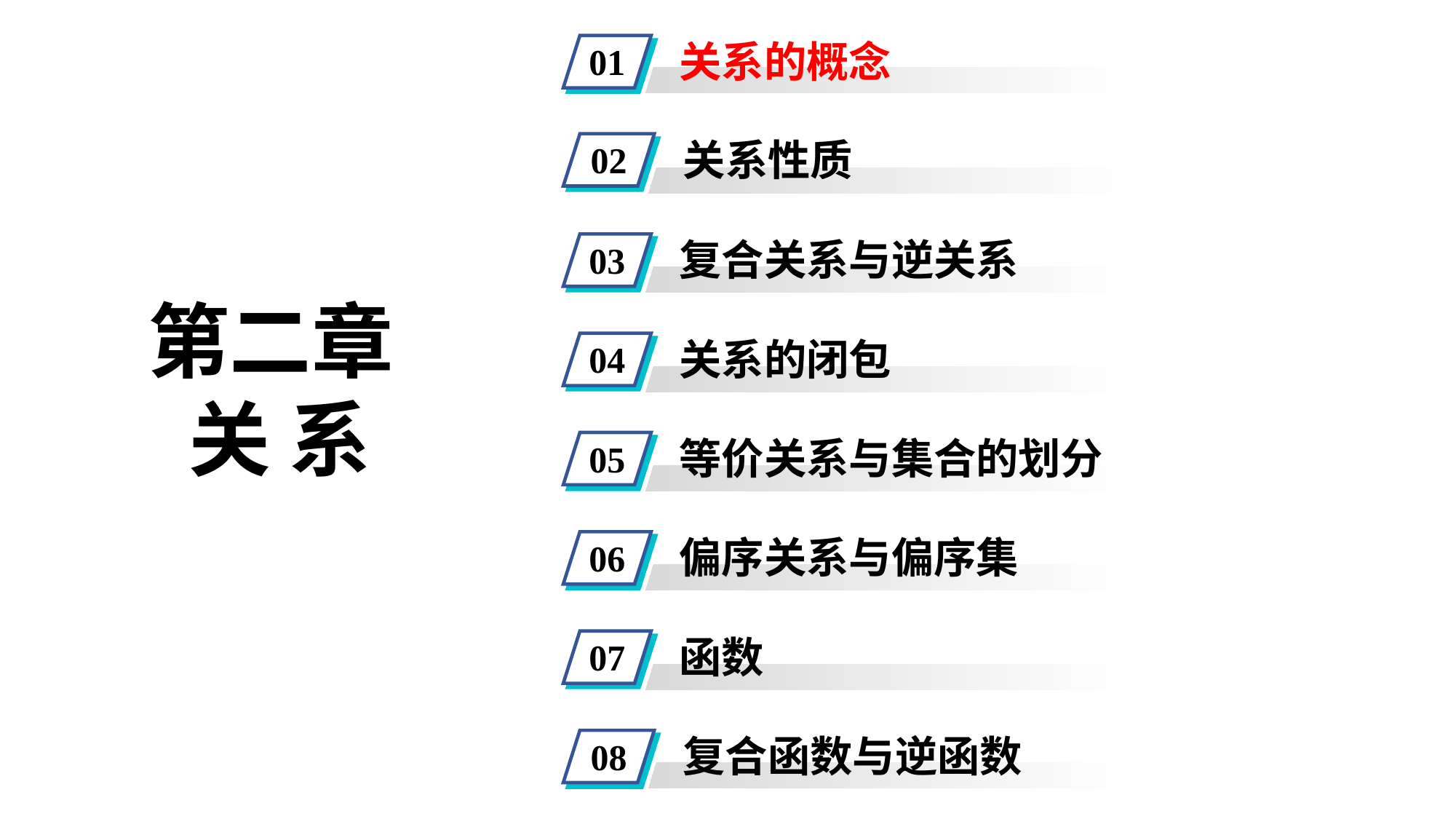

关系的概念
01

关系性质
02

复合关系与逆关系
03

第二章
关 系
关系的闭包
04

等价关系与集合的划分
05

偏序关系与偏序集
06

函数
07

复合函数与逆函数
08